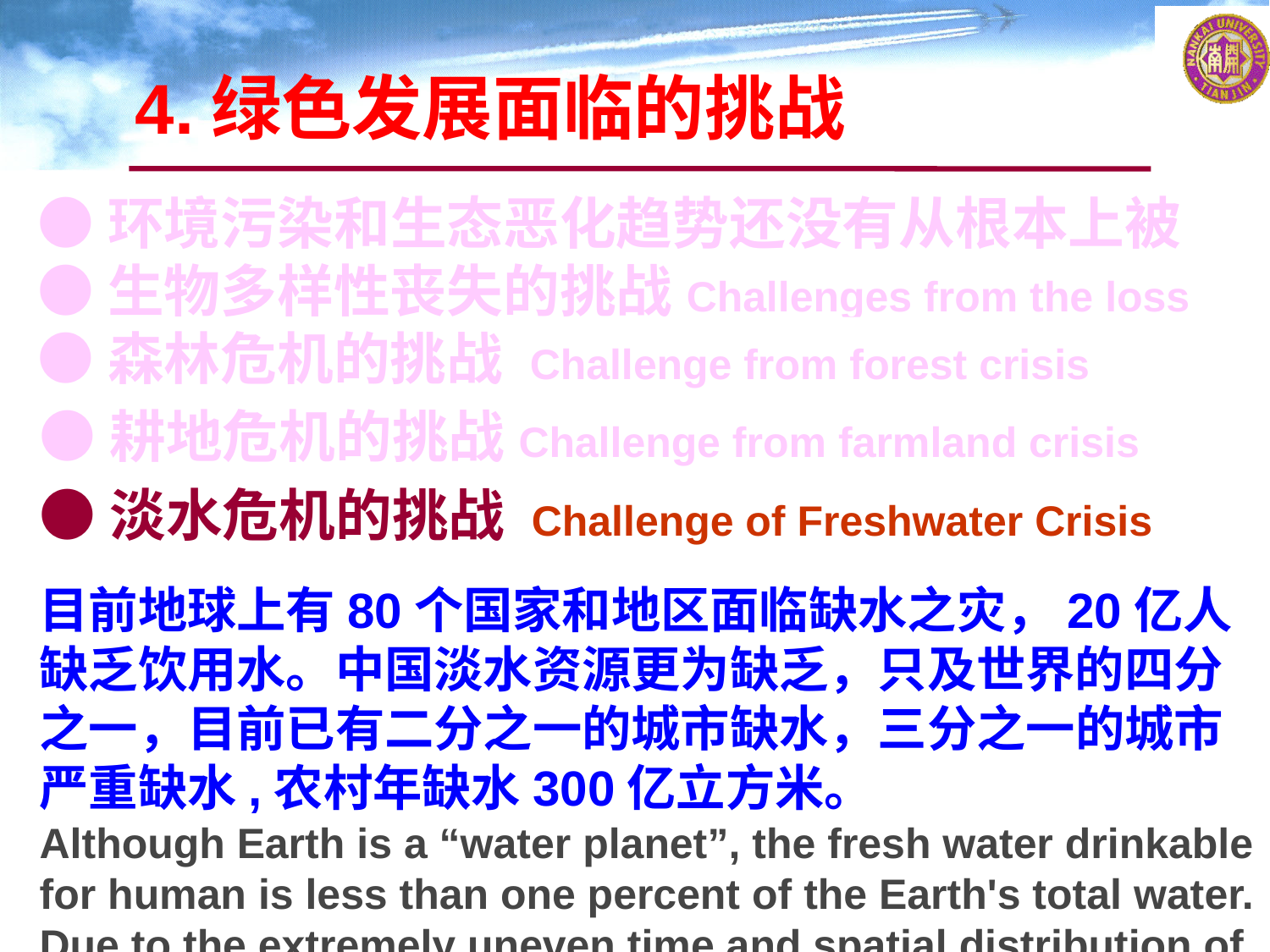

4.绿色发展面临的挑战
●环境污染和生态恶化趋势还没有从根本上被遏制
The trend of environmental pollution and ecological deterioration has not been fundamentally curbed!
我国的环境形势依然严峻，表现在环境质量差，如雾霾、水体富营养化、地下水污染、城市黑臭水体等问题；再如局部地区生态破坏和环境风险问题依然严重，由于产业布局不合理，大量的重化工企业沿河、沿湖、沿江的布局仍然带来比较高的环境风险。 China's environmental situation is still grim. Environmental quality problems, such as haze problems, water eutrophication problems, groundwater pollution problems, urban black water problems and so on. Ecological damage in some areas are still serious. As the industrial layout is unreasonable, a large number of heavy chemical companies are located along the river, along the lake, along the river that pose a higher environmental risk.

●生物多样性丧失的挑战Challenges from the loss of biodiversity
许多野生动物因“皮可穿、毛可用、肉可食、器官可入药”而遭灭顶之灾。象牙、犀牛角、虎皮、熊胆、海龟蛋、海豹油、藏羚绒…地球每小时就有3种生物灭绝!
Many wild animals are destroyed by “wearable fur, edible meat, medicinal organs”.  Ivory, tiger skin, bear bile… The United Nations Biodiversity Congress has estimated the rate of species extinction saying that 3 creatures per hour would be extinct. There is no doubt that a considerable number of animals and plants on earth are endangered by the presence of human.

●森林危机的挑战 Challenge from forest crisis
据史料记载，在人类诞生初期， 地球表面有三分之二的陆地被森林所覆盖， 总面积达76亿公顷；约1万年以前地球二分之一的陆地被森林覆盖着；而现在只有不到四分之一的陆地被森林覆盖了。
According to historical records, in the early human birth, two thirds of the earth's surface is covered by forest land. And there are less than 1/4 of the land is covered by forests now.

●耕地危机的挑战Challenge from farmland crisis
       全球每年减少耕地700多万公顷；中国1949年人均耕地是3亩，中国目前有14亿左右的人口，人均耕地不到1.3亩；1.3亩人均耕地的粮食平均产量400公斤左右。人均粮食370公斤是基本食品消费需要界限。
The global arable land area is reduced by about 7 million hectares per year.Although the China area, but arable land is not much, which is less than 1.3 mu per capita. Close to the lower limit of basic demand for food.

●淡水危机的挑战 Challenge of Freshwater Crisis
目前地球上有80个国家和地区面临缺水之灾，20亿人缺乏饮用水。中国淡水资源更为缺乏，只及世界的四分之一，目前已有二分之一的城市缺水，三分之一的城市严重缺水,农村年缺水300亿立方米。
Although Earth is a “water planet”, the fresh water drinkable for human is less than one percent of the Earth's total water. Due to the extremely uneven time and spatial distribution of water in the process of circulation, coupled with the increasing pollution, there are 80 countries and regions facing water shortage, and 2 billion people lack drinking water.
China's freshwater account is only one quarter of the world's fresh water. A third of the cities are suffering from severe water shortage. Fresh water is the basic material for human survival, and cannot be replaced.
In addition, human beings are facing many challenges, such as energy crisis, climate change and ozone depletion!